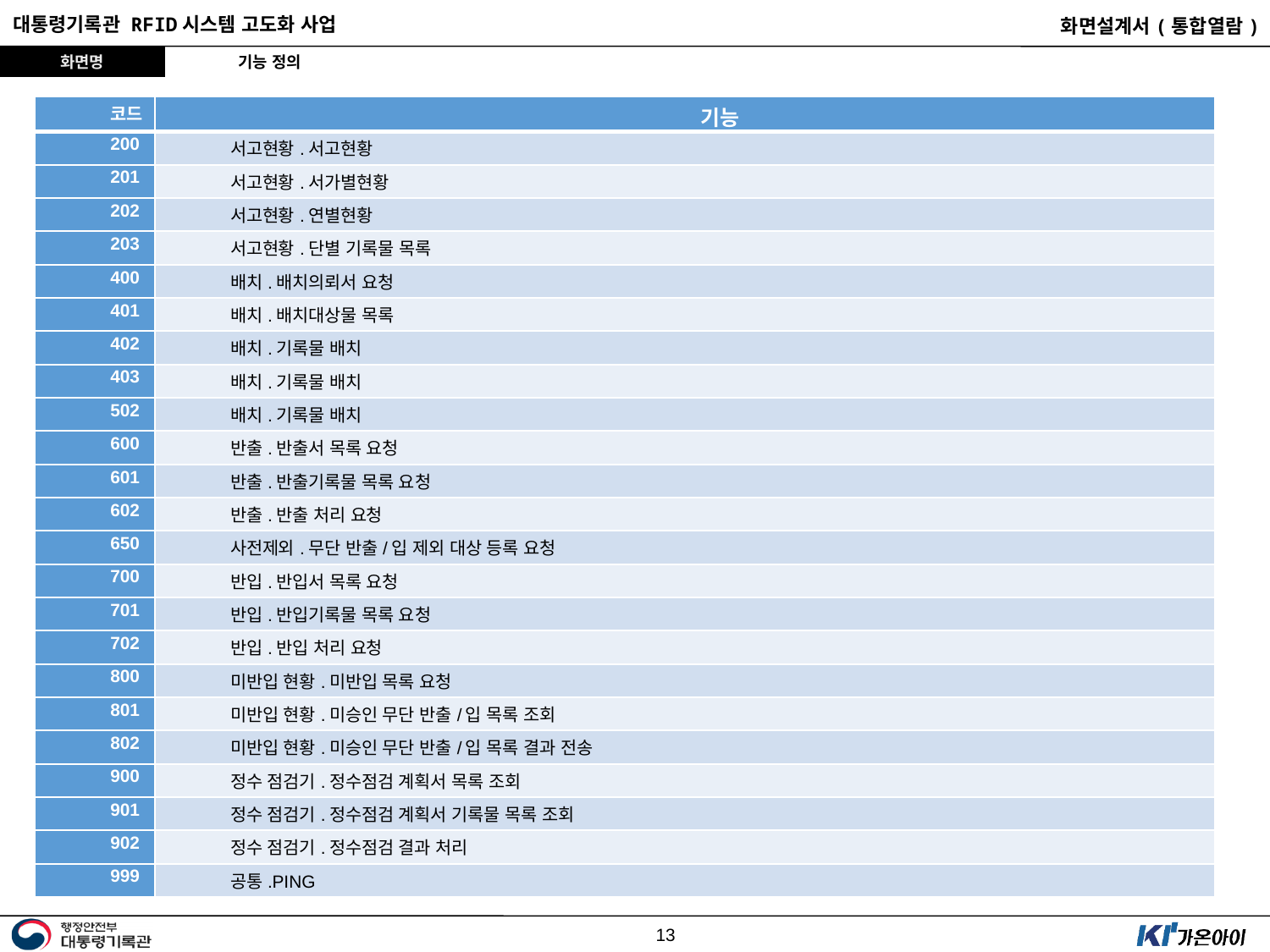

기능 정의

| 코드 | 기능 |
| --- | --- |
| 200 | 서고현황.서고현황 |
| 201 | 서고현황.서가별현황 |
| 202 | 서고현황.연별현황 |
| 203 | 서고현황.단별 기록물 목록 |
| 400 | 배치.배치의뢰서 요청 |
| 401 | 배치.배치대상물 목록 |
| 402 | 배치.기록물 배치 |
| 403 | 배치.기록물 배치 |
| 502 | 배치.기록물 배치 |
| 600 | 반출.반출서 목록 요청 |
| 601 | 반출.반출기록물 목록 요청 |
| 602 | 반출.반출 처리 요청 |
| 650 | 사전제외.무단 반출/입 제외 대상 등록 요청 |
| 700 | 반입.반입서 목록 요청 |
| 701 | 반입.반입기록물 목록 요청 |
| 702 | 반입.반입 처리 요청 |
| 800 | 미반입 현황.미반입 목록 요청 |
| 801 | 미반입 현황.미승인 무단 반출/입 목록 조회 |
| 802 | 미반입 현황.미승인 무단 반출/입 목록 결과 전송 |
| 900 | 정수 점검기.정수점검 계획서 목록 조회 |
| 901 | 정수 점검기.정수점검 계획서 기록물 목록 조회 |
| 902 | 정수 점검기.정수점검 결과 처리 |
| 999 | 공통.PING |